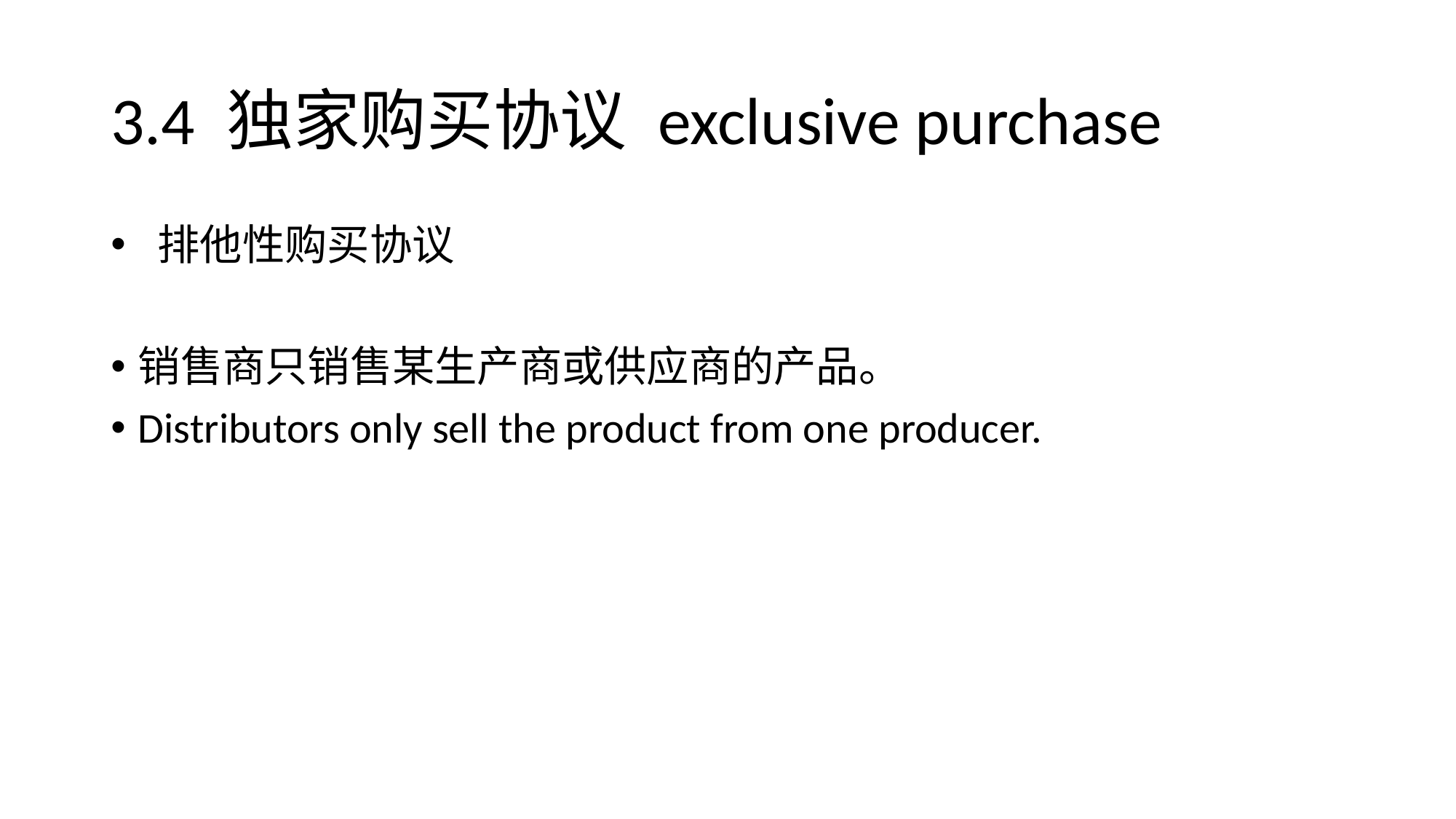

# 3.4 独家购买协议 exclusive purchase
 排他性购买协议

销售商只销售某生产商或供应商的产品。
Distributors only sell the product from one producer.